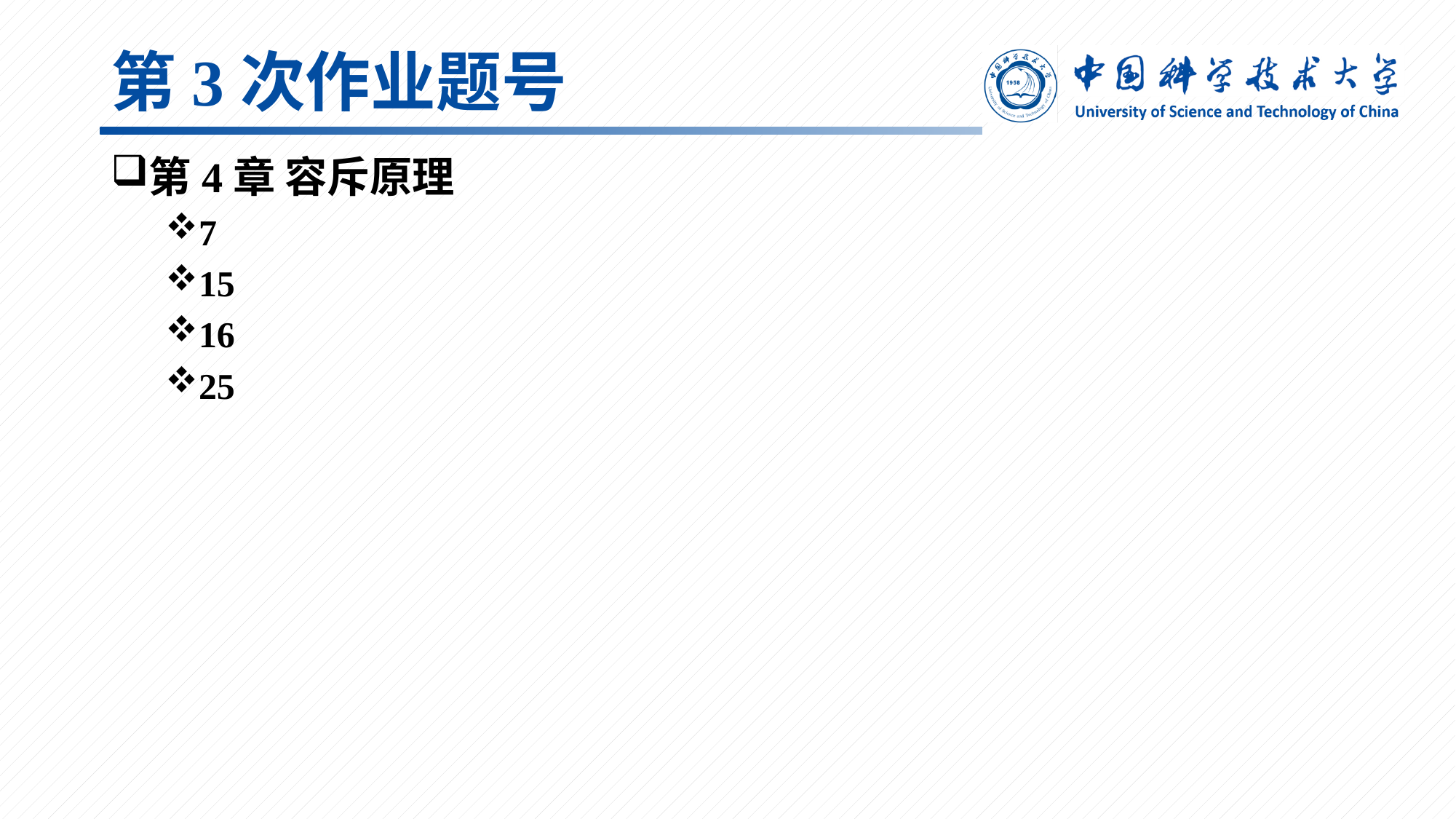

# 第3次作业题号
第4章 容斥原理
7
15
16
25